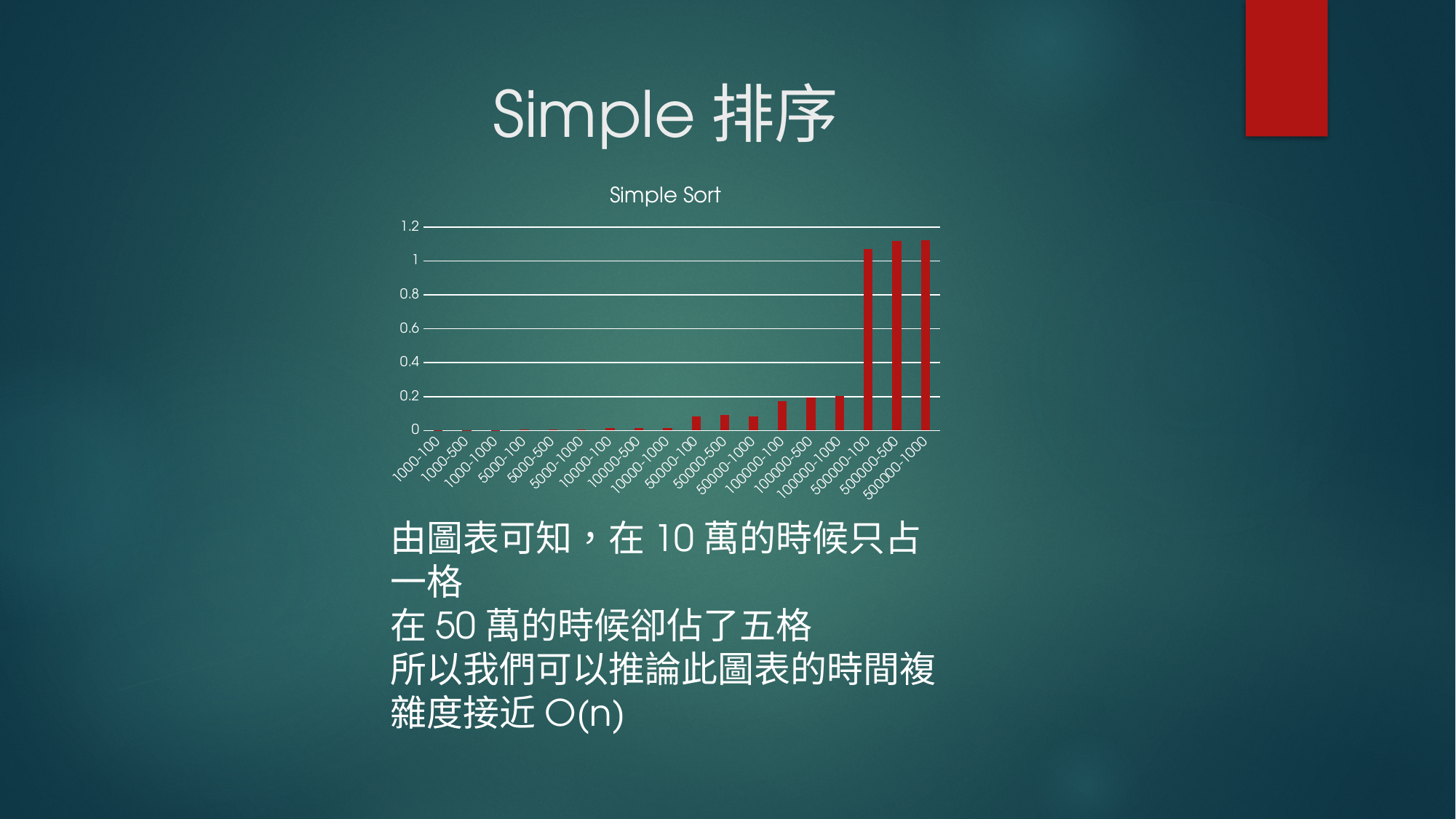

# Simple排序

### Chart: Simple Sort

| Category | Sort |
|---|---|
| 1000-100 | 0.001 |
| 1000-500 | 0.001 |
| 1000-1000 | 0.001 |
| 5000-100 | 0.006 |
| 5000-500 | 0.007 |
| 5000-1000 | 0.006 |
| 10000-100 | 0.013 |
| 10000-500 | 0.013 |
| 10000-1000 | 0.014 |
| 50000-100 | 0.082 |
| 50000-500 | 0.093 |
| 50000-1000 | 0.084 |
| 100000-100 | 0.173 |
| 100000-500 | 0.193 |
| 100000-1000 | 0.205 |
| 500000-100 | 1.069 |
| 500000-500 | 1.117 |
| 500000-1000 | 1.123 |
由圖表可知，在10萬的時候只占一格
在50萬的時候卻佔了五格
所以我們可以推論此圖表的時間複雜度接近O(n)